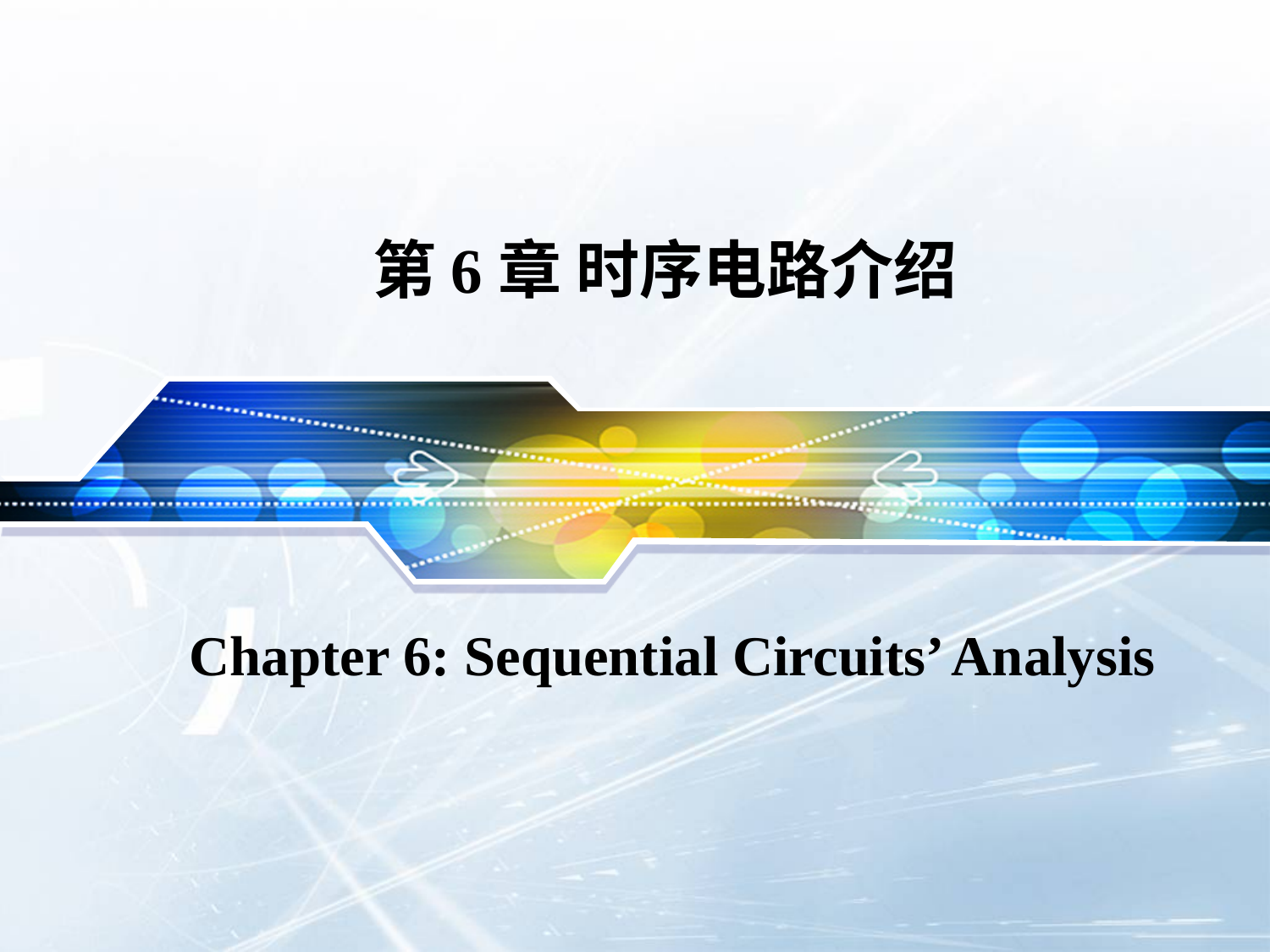

# 第6章 时序电路介绍
Chapter 6: Sequential Circuits’ Analysis